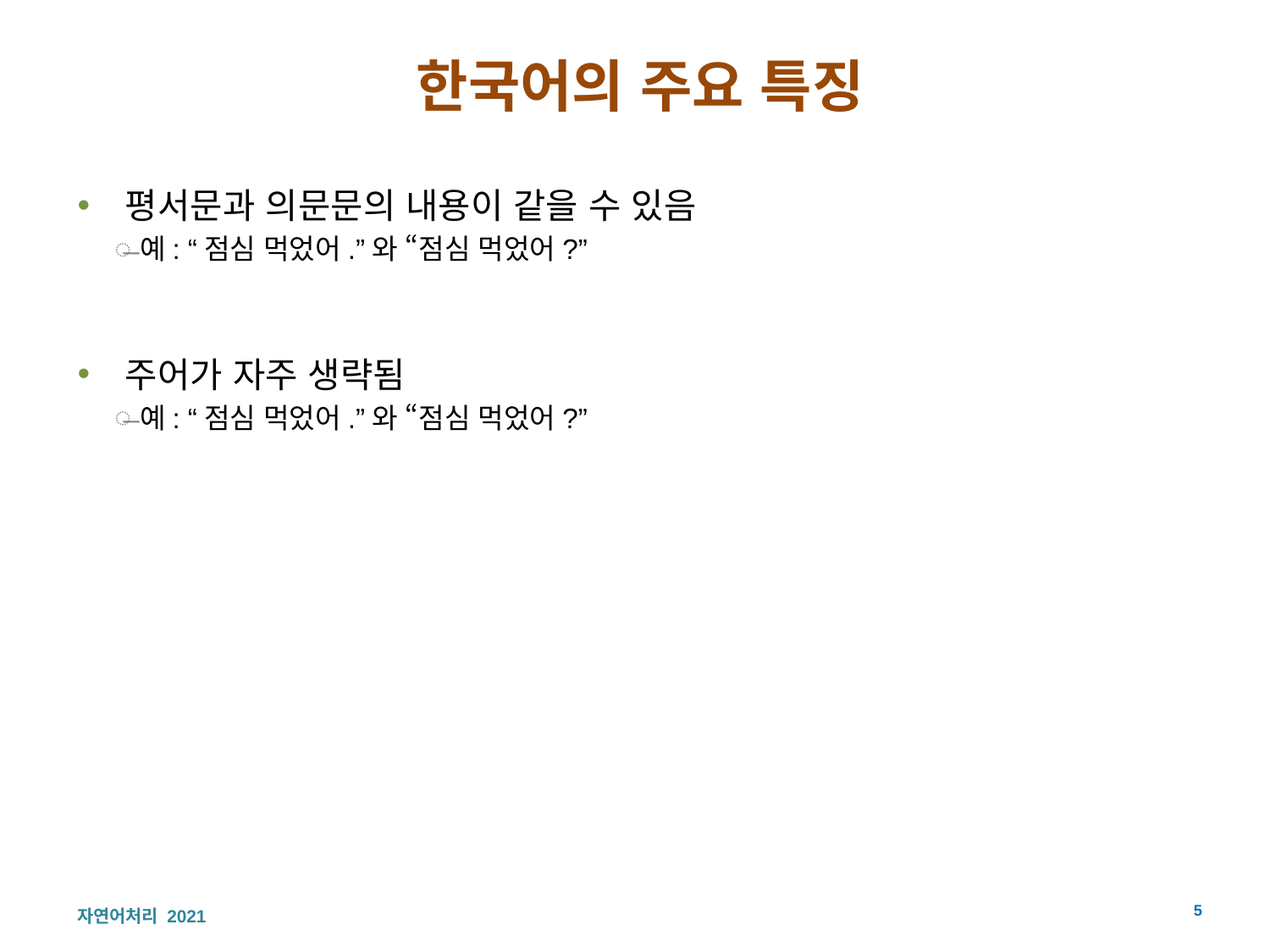

# 한국어의 주요 특징
평서문과 의문문의 내용이 같을 수 있음
예: “점심 먹었어.”와 “점심 먹었어?”

주어가 자주 생략됨
예: “점심 먹었어.”와 “점심 먹었어?”